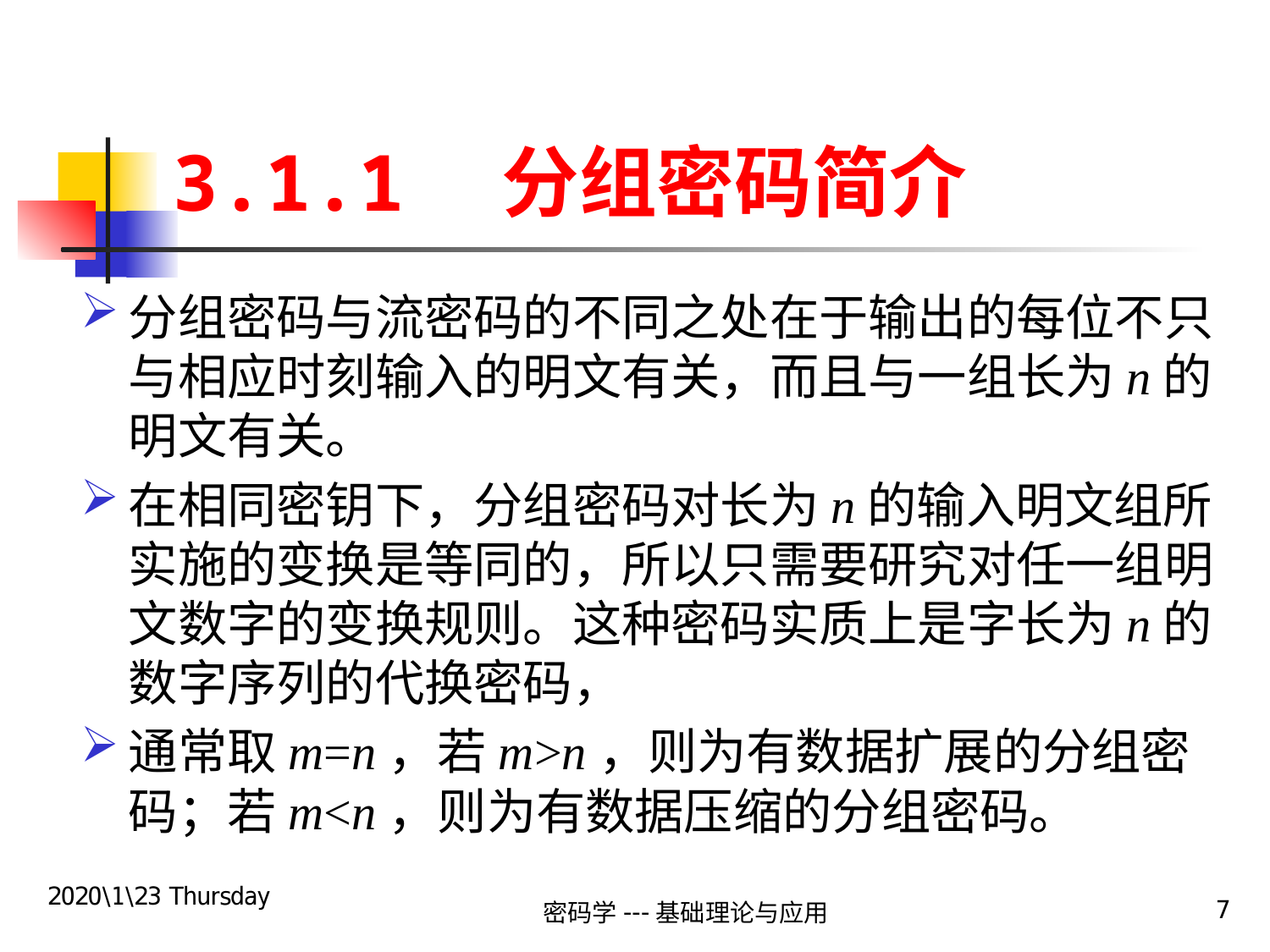

# 3.1.1　分组密码简介
分组密码与流密码的不同之处在于输出的每位不只与相应时刻输入的明文有关，而且与一组长为n的明文有关。
在相同密钥下，分组密码对长为n的输入明文组所实施的变换是等同的，所以只需要研究对任一组明文数字的变换规则。这种密码实质上是字长为n的数字序列的代换密码，
通常取m=n，若m>n，则为有数据扩展的分组密码；若m<n，则为有数据压缩的分组密码。
2020\1\23 Thursday
7
密码学---基础理论与应用